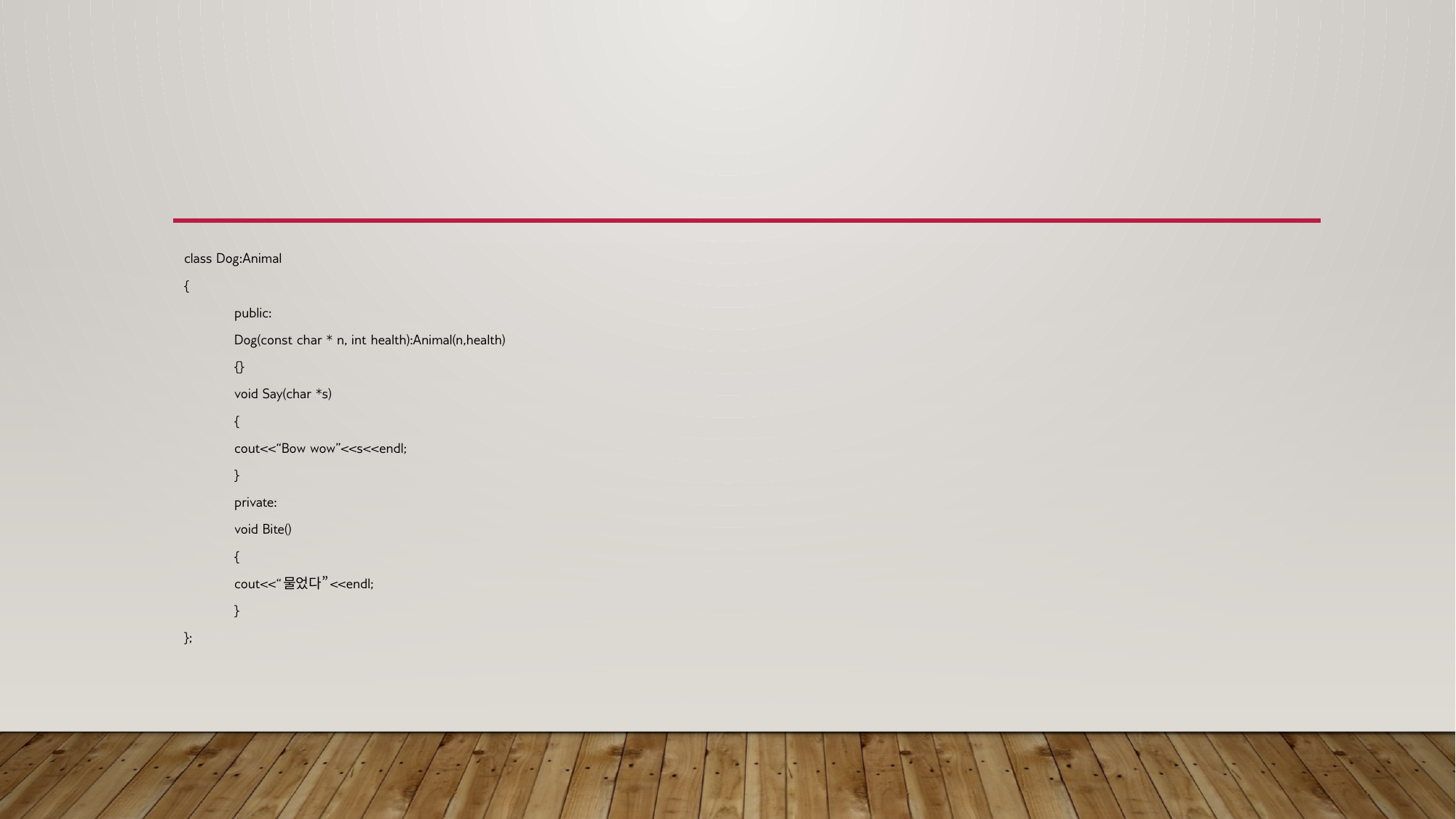

#
class Dog:Animal
{
	public:
		Dog(const char * n, int health):Animal(n,health)
		{}
		void Say(char *s)
		{
			cout<<“Bow wow”<<s<<endl;
		}
	private:
		void Bite()
		{
			cout<<“물었다”<<endl;
		}
};